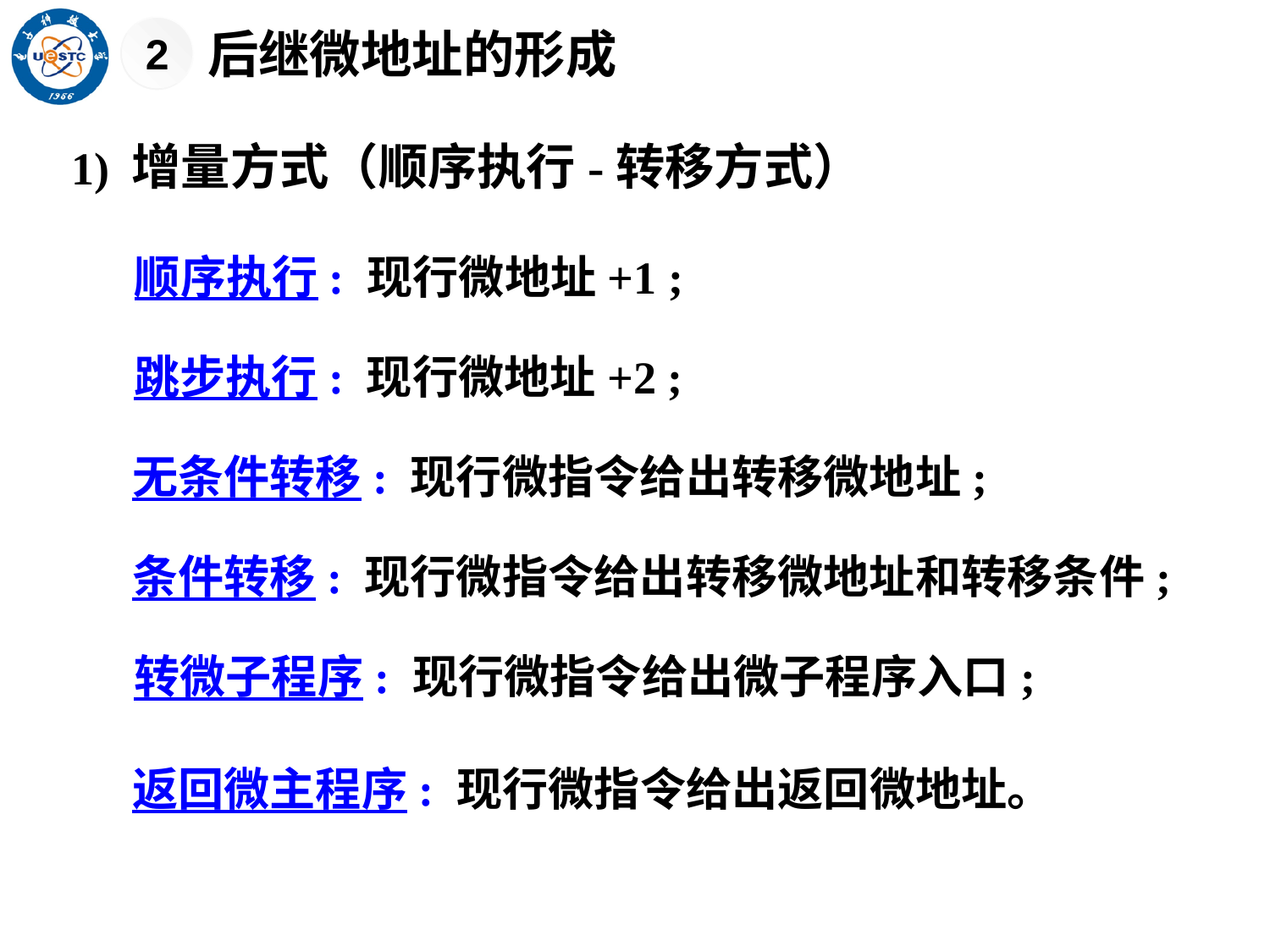

后继微地址的形成

2
1) 增量方式（顺序执行-转移方式）
顺序执行: 现行微地址+1 ;
跳步执行: 现行微地址+2 ;
无条件转移: 现行微指令给出转移微地址;
条件转移: 现行微指令给出转移微地址和转移条件;
转微子程序: 现行微指令给出微子程序入口;
返回微主程序: 现行微指令给出返回微地址。